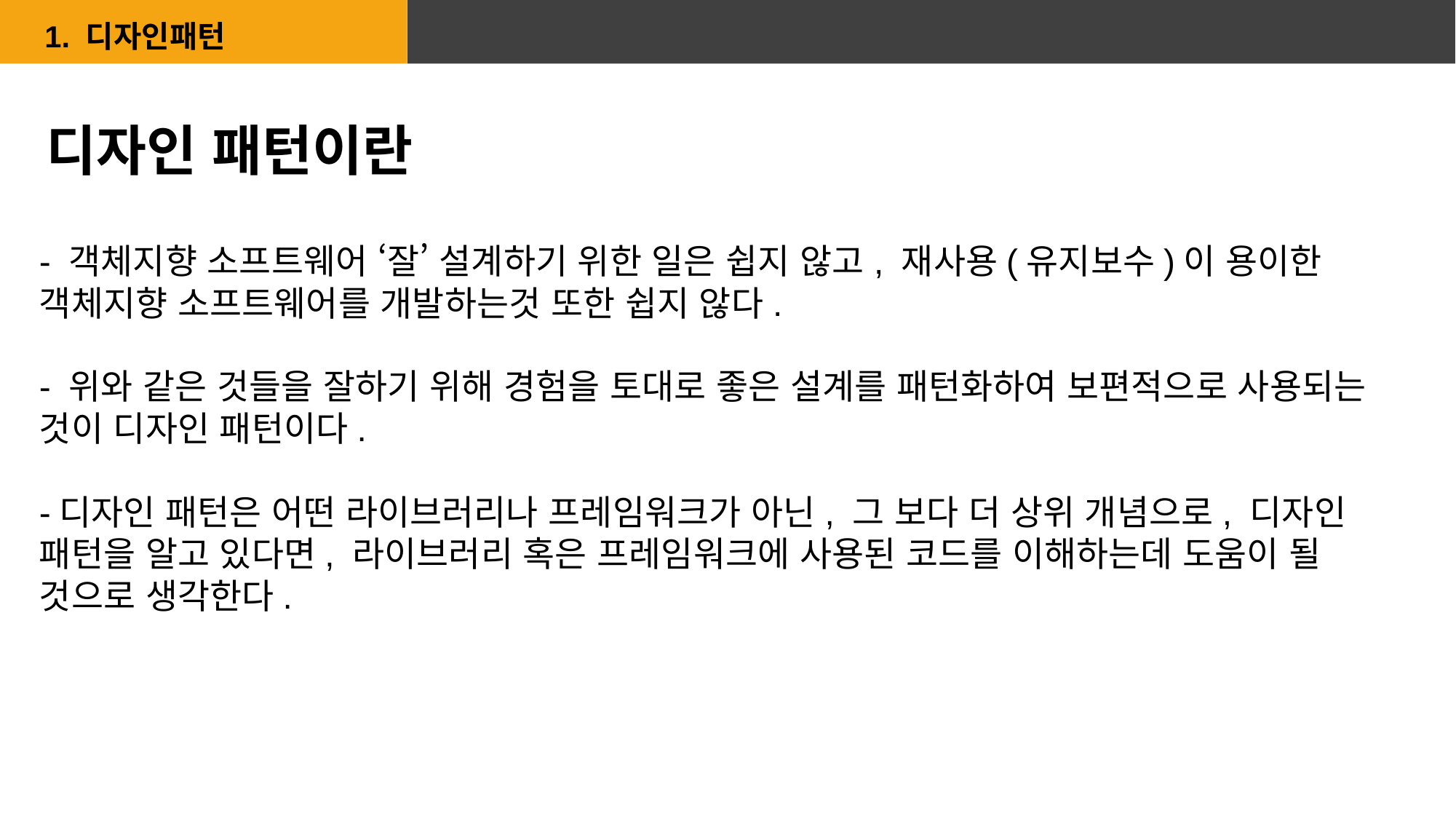

1. 디자인패턴
디자인 패턴이란
- 객체지향 소프트웨어 ‘잘’ 설계하기 위한 일은 쉽지 않고, 재사용(유지보수)이 용이한 객체지향 소프트웨어를 개발하는것 또한 쉽지 않다.

- 위와 같은 것들을 잘하기 위해 경험을 토대로 좋은 설계를 패턴화하여 보편적으로 사용되는 것이 디자인 패턴이다.

-디자인 패턴은 어떤 라이브러리나 프레임워크가 아닌, 그 보다 더 상위 개념으로, 디자인 패턴을 알고 있다면, 라이브러리 혹은 프레임워크에 사용된 코드를 이해하는데 도움이 될 것으로 생각한다.